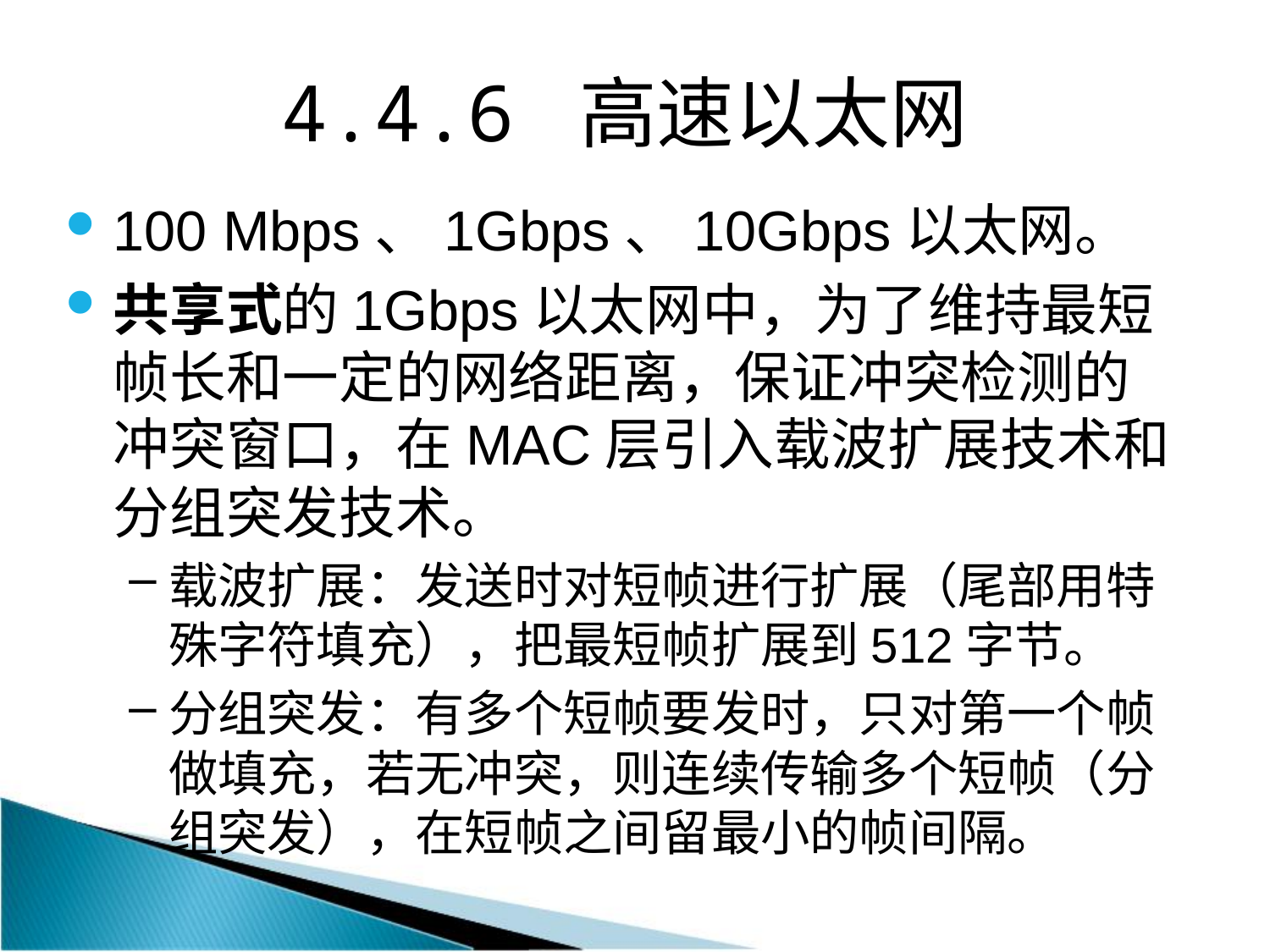

4.4.6 高速以太网
100 Mbps、1Gbps、10Gbps以太网。
共享式的1Gbps以太网中，为了维持最短帧长和一定的网络距离，保证冲突检测的冲突窗口，在MAC层引入载波扩展技术和分组突发技术。
载波扩展：发送时对短帧进行扩展（尾部用特殊字符填充），把最短帧扩展到512字节。
分组突发：有多个短帧要发时，只对第一个帧做填充，若无冲突，则连续传输多个短帧（分组突发），在短帧之间留最小的帧间隔。